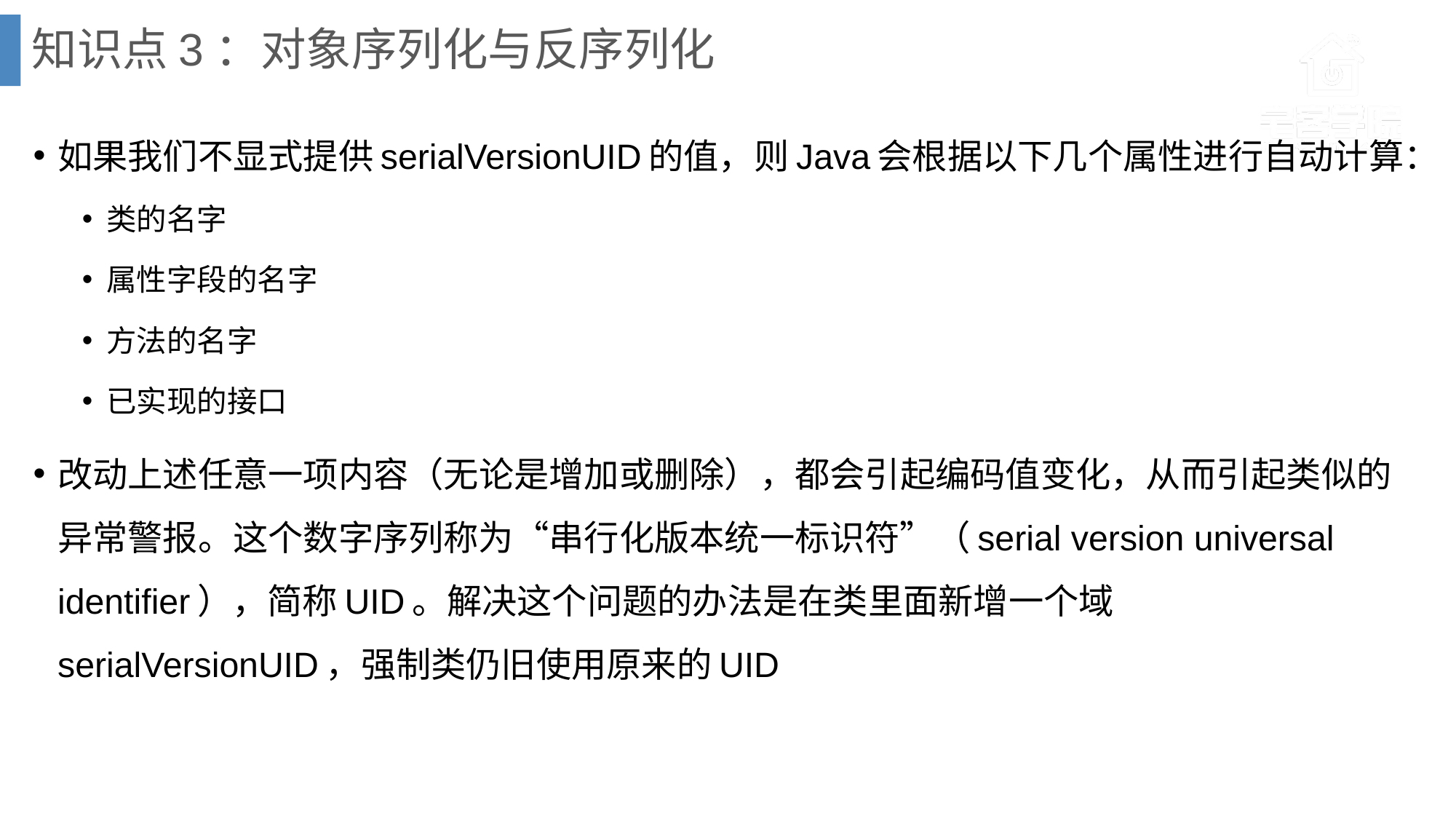

# 知识点3：对象序列化与反序列化
如果我们不显式提供serialVersionUID的值，则Java会根据以下几个属性进行自动计算：
类的名字
属性字段的名字
方法的名字
已实现的接口
改动上述任意一项内容（无论是增加或删除），都会引起编码值变化，从而引起类似的异常警报。这个数字序列称为“串行化版本统一标识符”（serial version universal identifier），简称UID。解决这个问题的办法是在类里面新增一个域serialVersionUID，强制类仍旧使用原来的UID